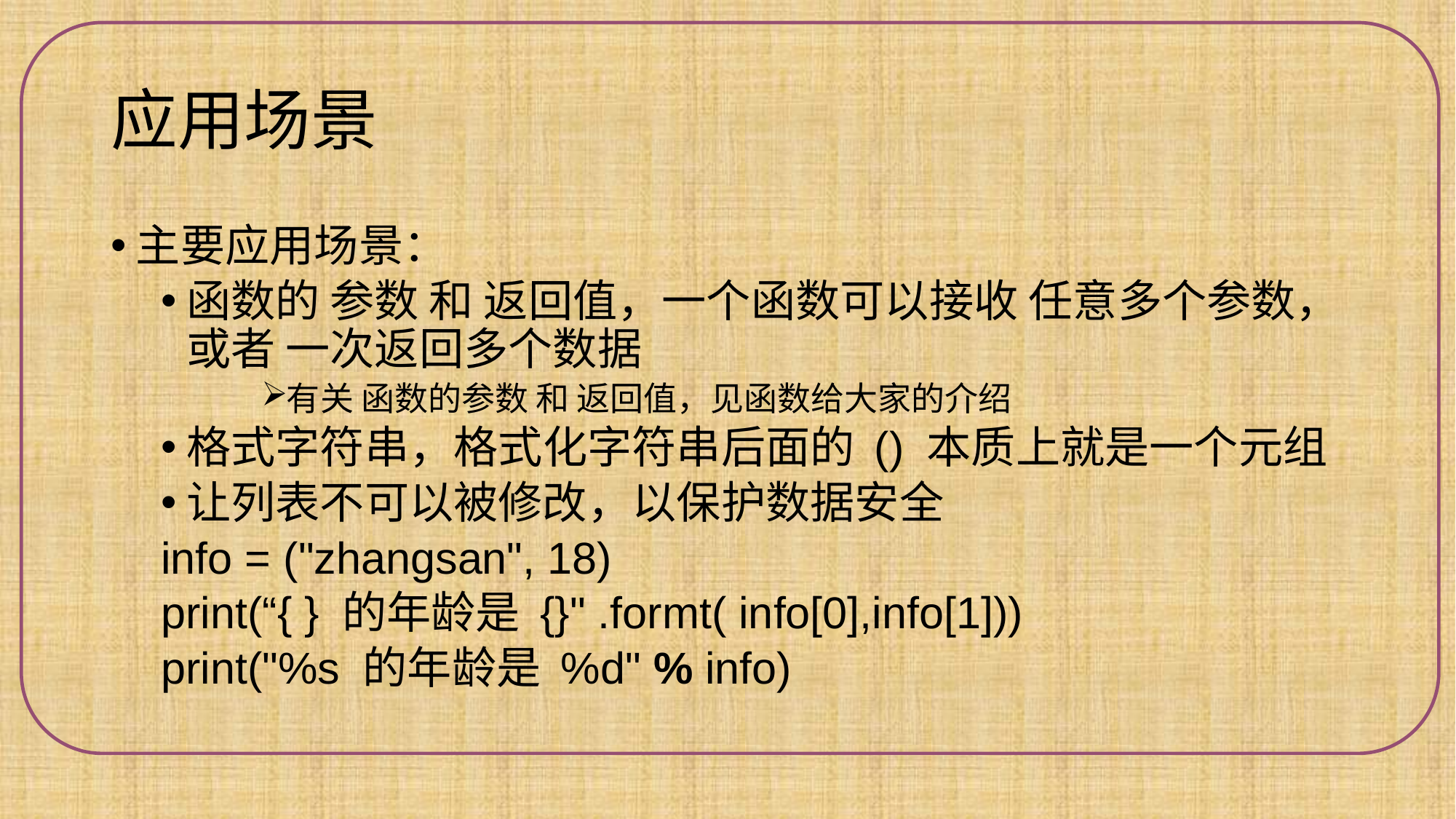

# 应用场景
主要应用场景：
函数的 参数 和 返回值，一个函数可以接收 任意多个参数，或者 一次返回多个数据
有关 函数的参数 和 返回值，见函数给大家的介绍
格式字符串，格式化字符串后面的 () 本质上就是一个元组
让列表不可以被修改，以保护数据安全
info = ("zhangsan", 18)
print(“{ } 的年龄是 {}" .formt( info[0],info[1]))
print("%s 的年龄是 %d" % info)